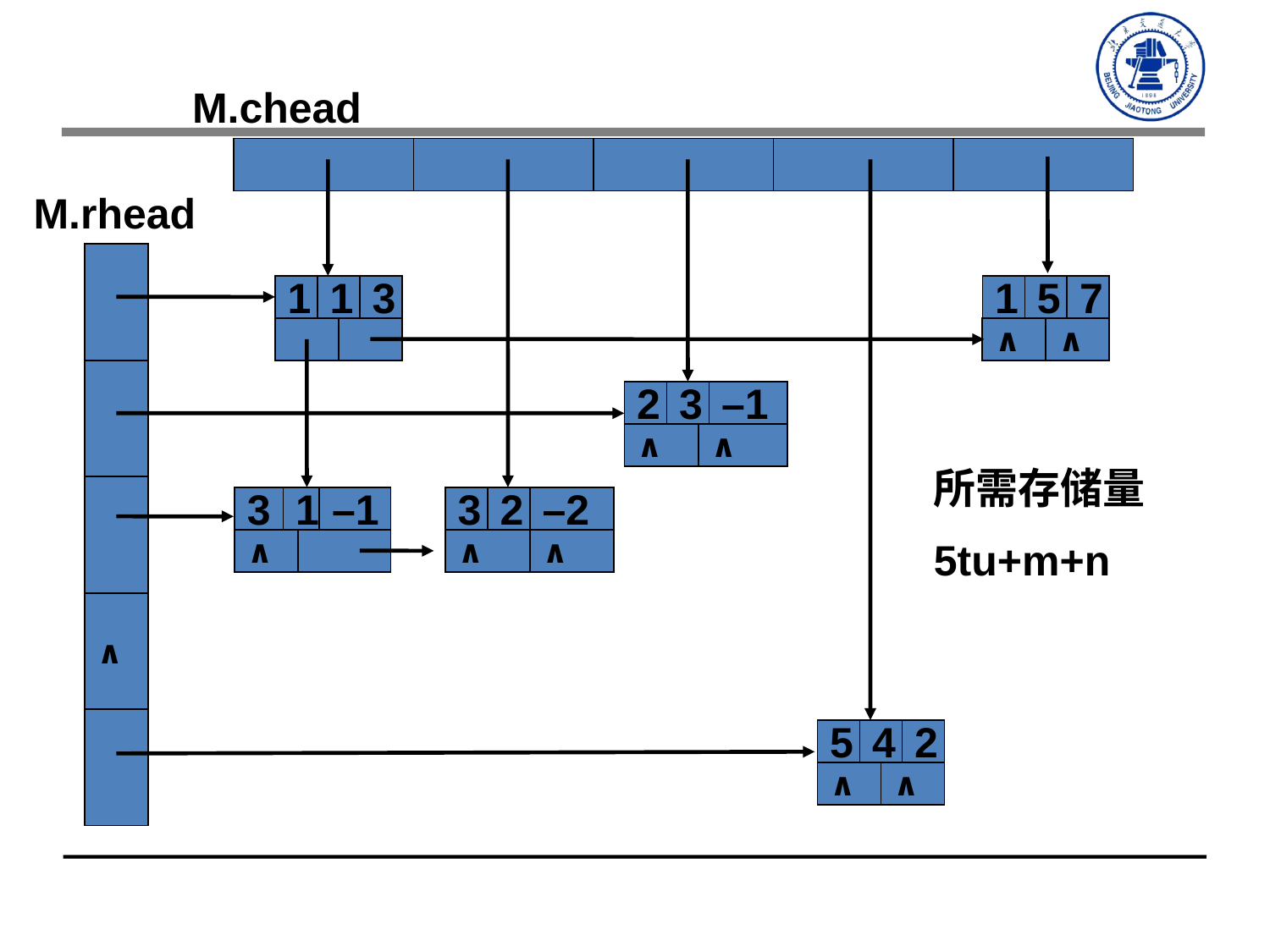

M.chead

M.rhead

1
1
3
1
5
7

∧
∧

2
3
–1

∧
∧
所需存储量
5tu+m+n

1
3
–1
3
2
–2

∧

∧
∧

∧

5
4
2

∧
∧